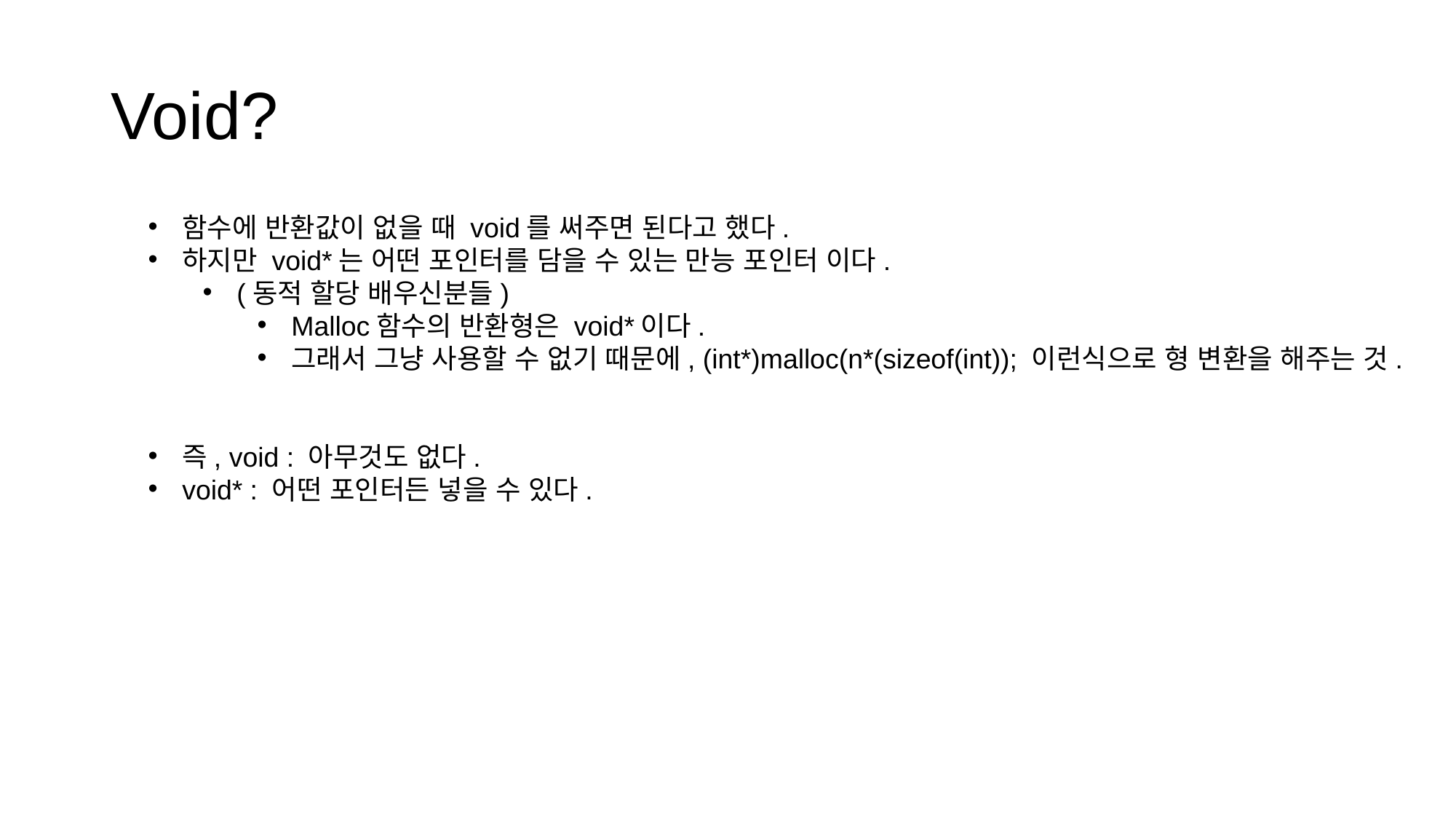

# Void?
함수에 반환값이 없을 때 void를 써주면 된다고 했다.
하지만 void*는 어떤 포인터를 담을 수 있는 만능 포인터 이다.
(동적 할당 배우신분들)
Malloc함수의 반환형은 void*이다.
그래서 그냥 사용할 수 없기 때문에, (int*)malloc(n*(sizeof(int)); 이런식으로 형 변환을 해주는 것.

즉, void : 아무것도 없다.
void* : 어떤 포인터든 넣을 수 있다.